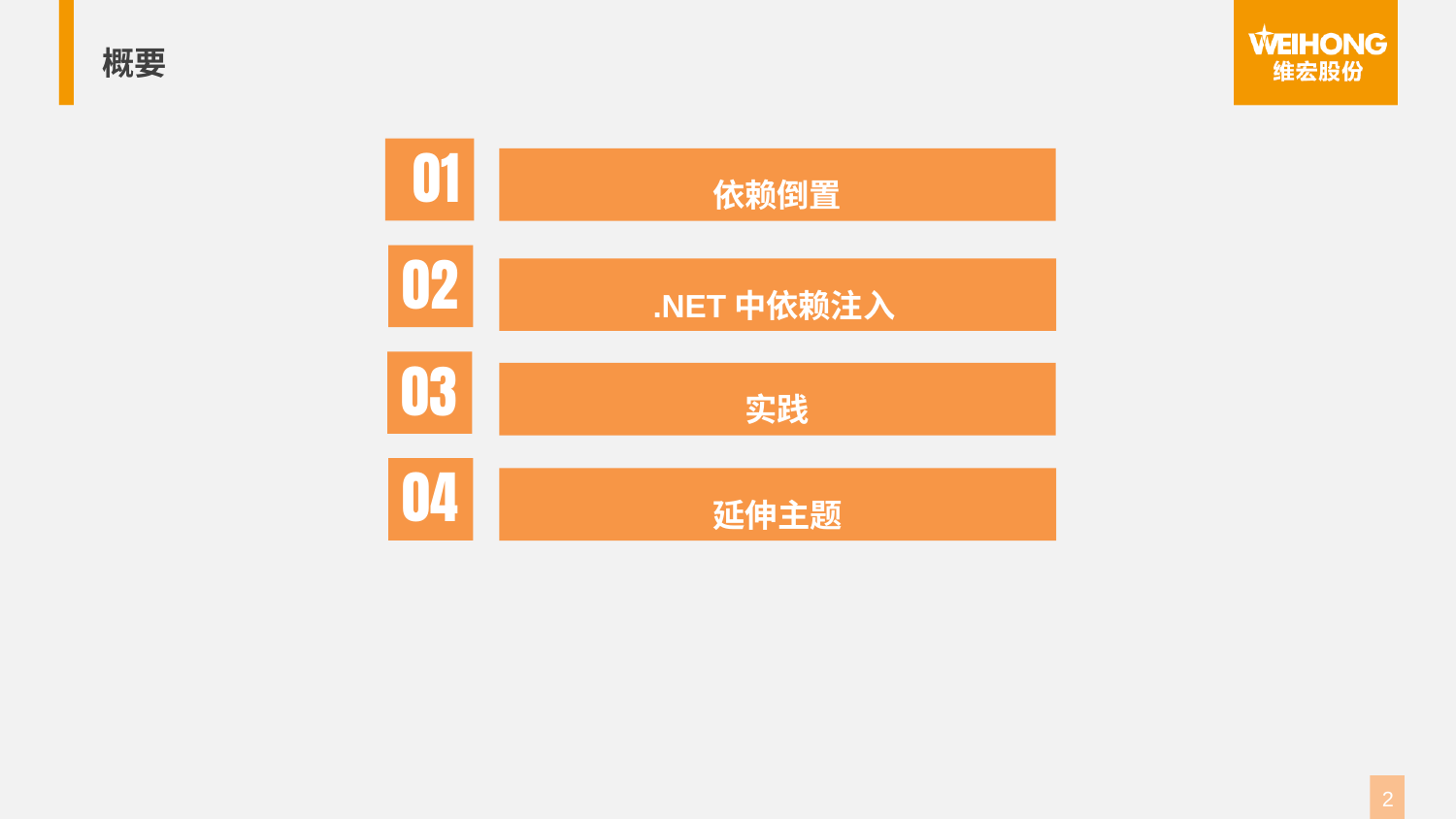

概要
 01
依赖倒置
02
.NET中依赖注入
03
实践
04
延伸主题